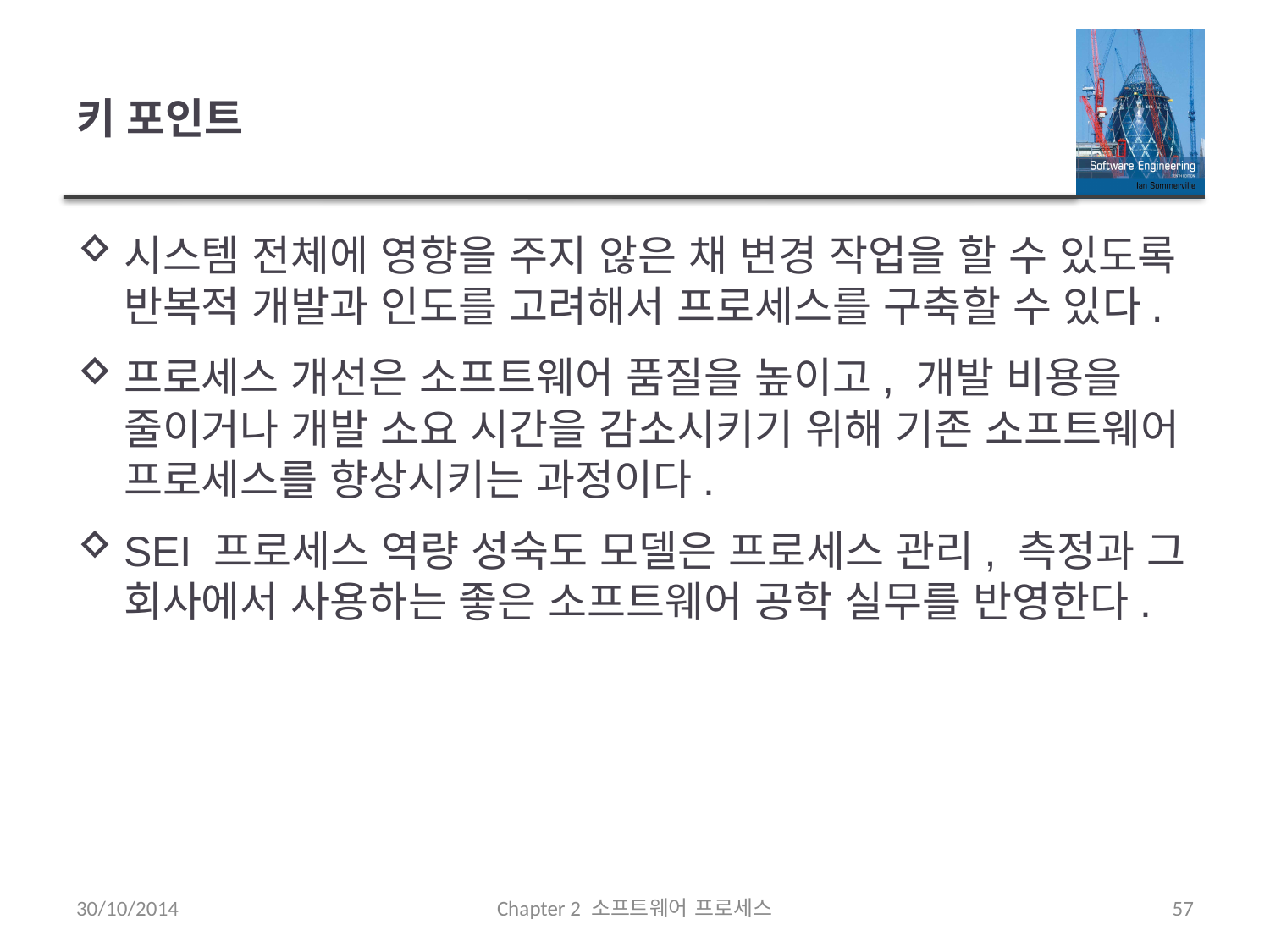

# 키 포인트
시스템 전체에 영향을 주지 않은 채 변경 작업을 할 수 있도록 반복적 개발과 인도를 고려해서 프로세스를 구축할 수 있다.
프로세스 개선은 소프트웨어 품질을 높이고, 개발 비용을 줄이거나 개발 소요 시간을 감소시키기 위해 기존 소프트웨어 프로세스를 향상시키는 과정이다.
SEI 프로세스 역량 성숙도 모델은 프로세스 관리, 측정과 그 회사에서 사용하는 좋은 소프트웨어 공학 실무를 반영한다.

30/10/2014
Chapter 2 소프트웨어 프로세스
57